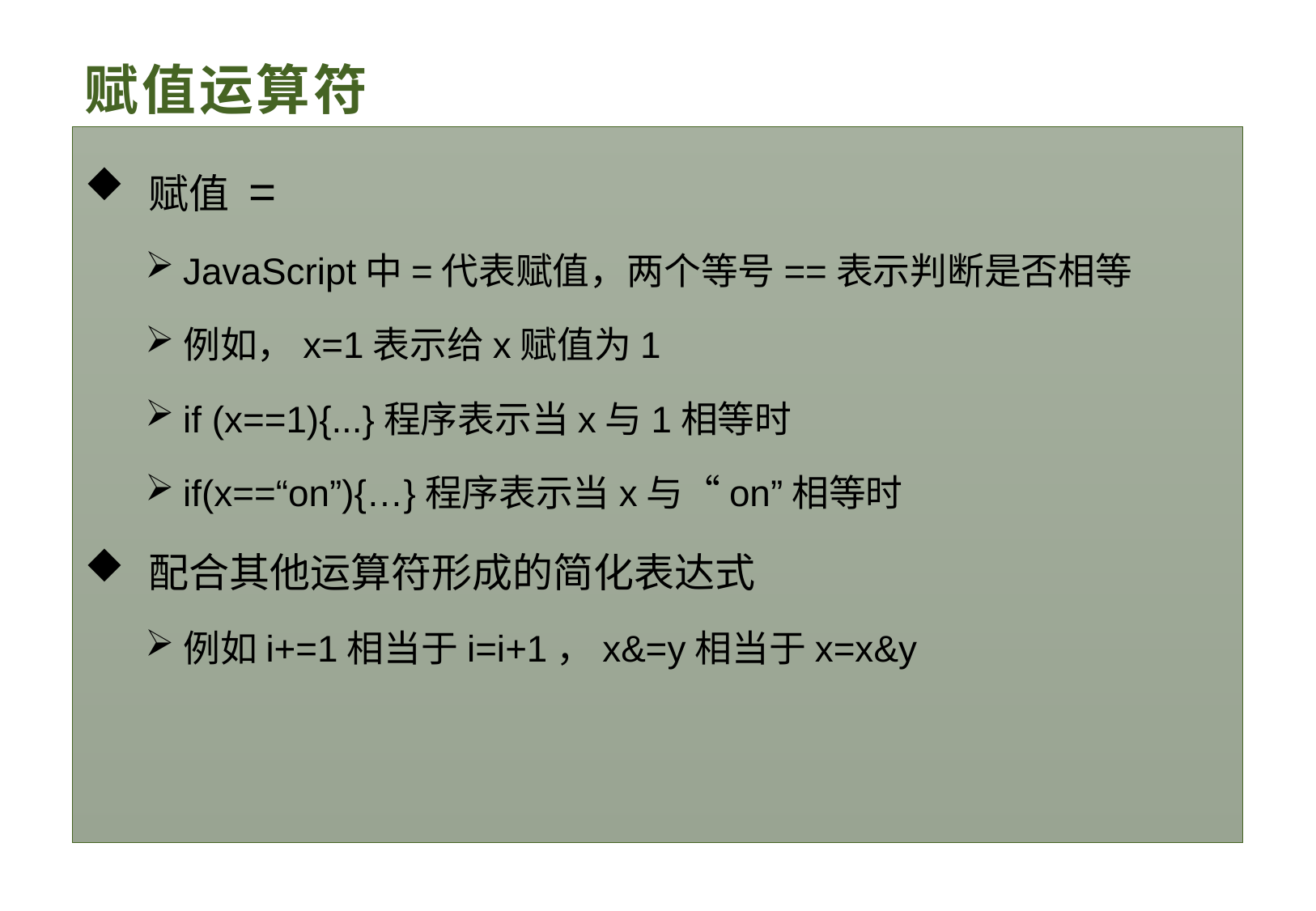

# 赋值运算符
 赋值 =
JavaScript中=代表赋值，两个等号==表示判断是否相等
例如，x=1表示给x赋值为1
if (x==1){...}程序表示当x与1相等时
if(x==“on”){…}程序表示当x与“on”相等时
 配合其他运算符形成的简化表达式
例如i+=1相当于i=i+1，x&=y相当于x=x&y